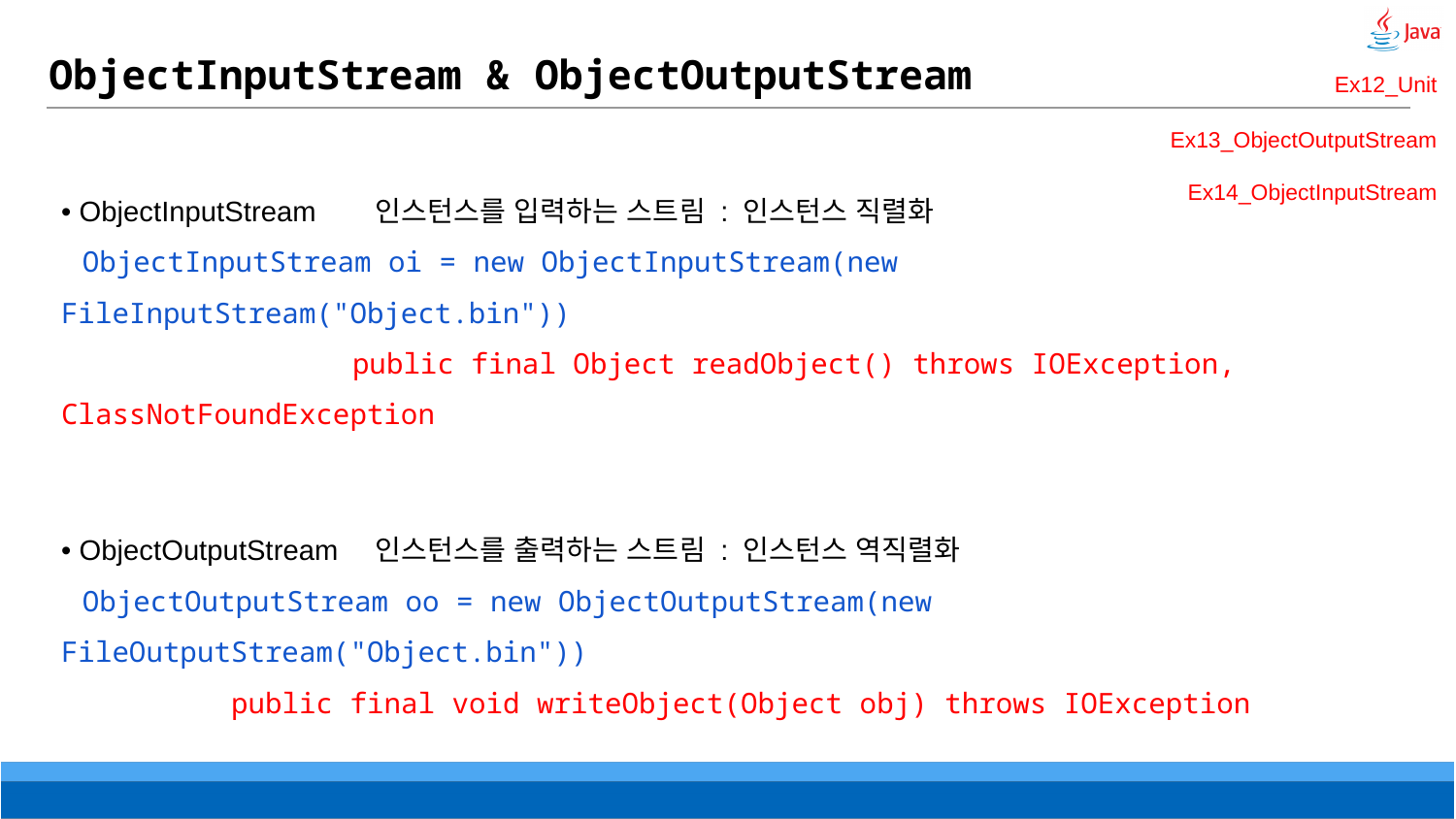

# ObjectInputStream & ObjectOutputStream
Ex12_Unit
Ex13_ObjectOutputStream
Ex14_ObjectInputStream
• ObjectInputStream 	  인스턴스를 입력하는 스트림 : 인스턴스 직렬화
 ObjectInputStream oi = new ObjectInputStream(new FileInputStream("Object.bin"))
 		public final Object readObject() throws IOException, ClassNotFoundException
• ObjectOutputStream 	  인스턴스를 출력하는 스트림 : 인스턴스 역직렬화
 ObjectOutputStream oo = new ObjectOutputStream(new FileOutputStream("Object.bin"))
          public final void writeObject(Object obj) throws IOException